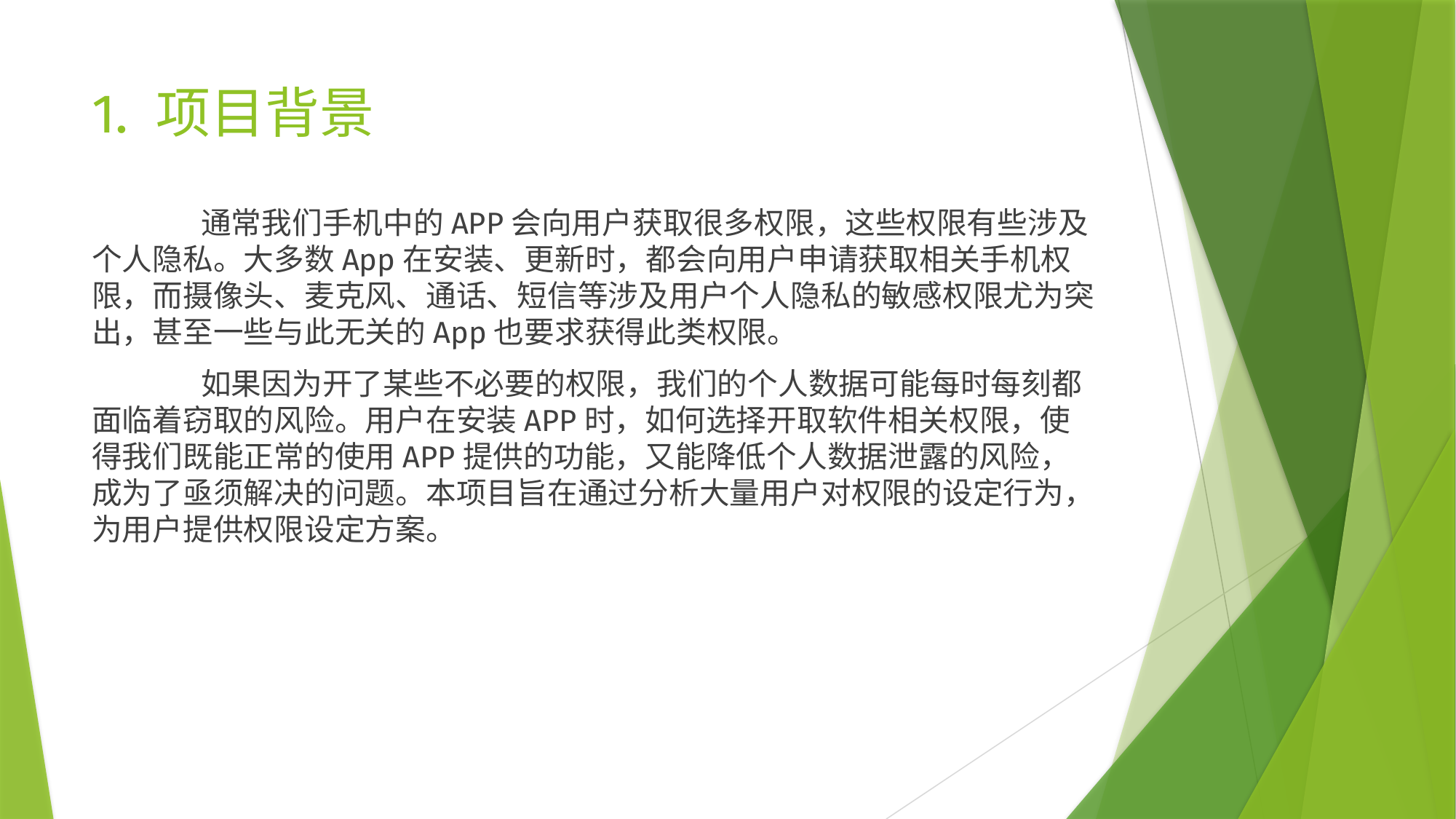

# 1. 项目背景
	通常我们手机中的APP会向用户获取很多权限，这些权限有些涉及个人隐私。大多数App在安装、更新时，都会向用户申请获取相关手机权限，而摄像头、麦克风、通话、短信等涉及用户个人隐私的敏感权限尤为突出，甚至一些与此无关的App也要求获得此类权限。
	如果因为开了某些不必要的权限，我们的个人数据可能每时每刻都面临着窃取的风险。用户在安装APP时，如何选择开取软件相关权限，使得我们既能正常的使用APP提供的功能，又能降低个人数据泄露的风险，成为了亟须解决的问题。本项目旨在通过分析大量用户对权限的设定行为，为用户提供权限设定方案。